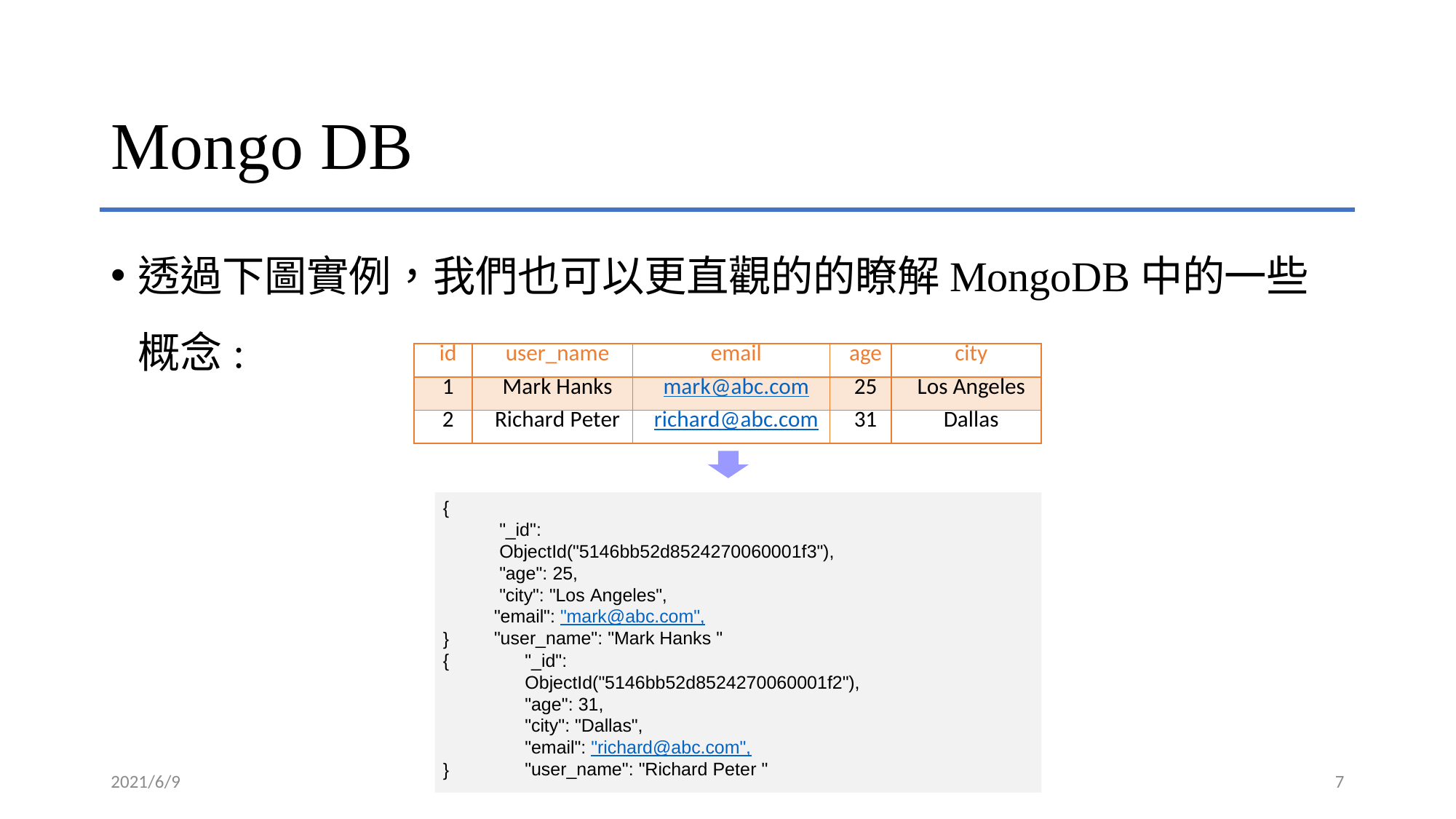

# Mongo DB
透過下圖實例，我們也可以更直觀的的瞭解MongoDB中的一些概念:

| id | user\_name | email | age | city |
| --- | --- | --- | --- | --- |
| 1 | Mark Hanks | mark@abc.com | 25 | Los Angeles |
| 2 | Richard Peter | richard@abc.com | 31 | Dallas |

{
"_id": ObjectId("5146bb52d8524270060001f3"), "age": 25,
"city": "Los Angeles", "email": "mark@abc.com", "user_name": "Mark Hanks "
}
{
"_id": ObjectId("5146bb52d8524270060001f2"), "age": 31,
"city": "Dallas",
"email": "richard@abc.com", "user_name": "Richard Peter "
}
2021/6/9
7